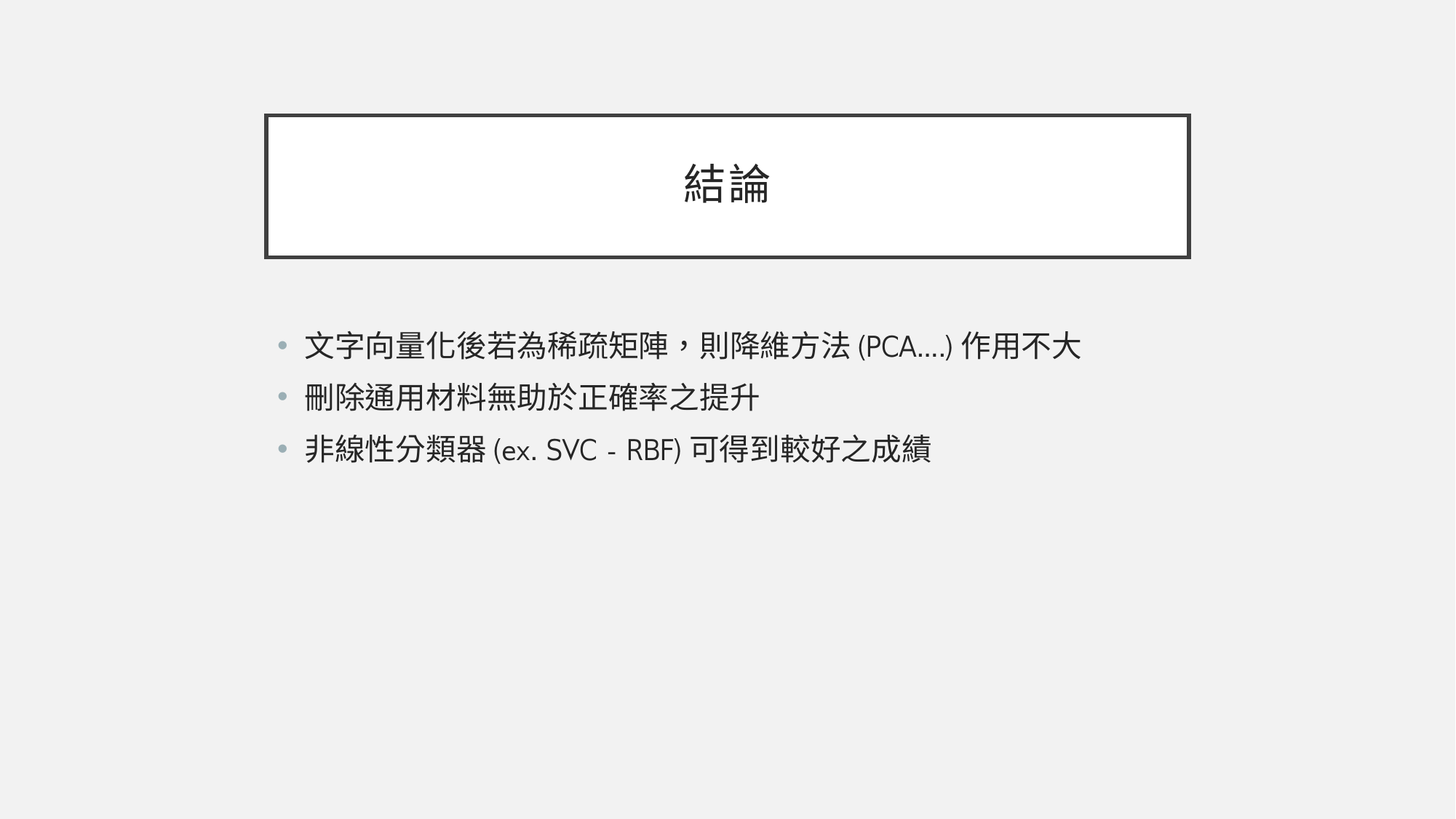

# 結論
文字向量化後若為稀疏矩陣，則降維方法(PCA….)作用不大
刪除通用材料無助於正確率之提升
非線性分類器(ex. SVC - RBF)可得到較好之成績